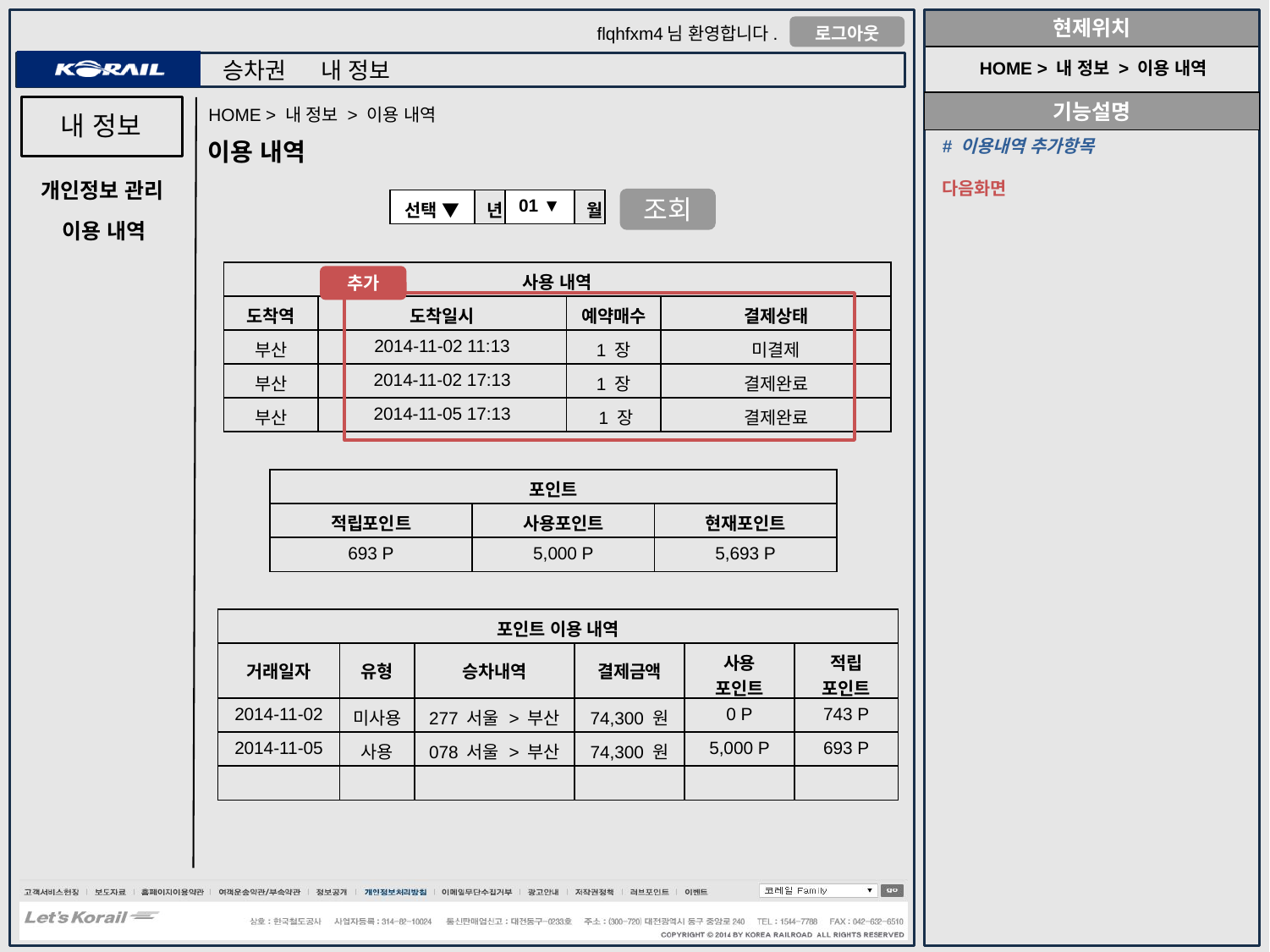

HOME > 내 정보 > 이용 내역
HOME > 내 정보 > 이용 내역
내 정보
# 이용내역 추가항목

다음화면
이용 내역
개인정보 관리
조회
| 선택 ▼ | 년 | 01 ▼ | 월 |
| --- | --- | --- | --- |
이용 내역
| 사용 내역 |  |  |  |
| --- | --- | --- | --- |
| 도착역 | 도착일시 | 예약매수 | 결제상태 |
| 부산 | 2014-11-02 11:13 | 1 장 | 미결제 |
| 부산 | 2014-11-02 17:13 | 1 장 | 결제완료 |
| 부산 | 2014-11-05 17:13 | 1 장 | 결제완료 |
추가

| 포인트 |  |  |
| --- | --- | --- |
| 적립포인트 | 사용포인트 | 현재포인트 |
| 693 P | 5,000 P | 5,693 P |
| 포인트 이용 내역 |  |  |  |  |  |
| --- | --- | --- | --- | --- | --- |
| 거래일자 | 유형 | 승차내역 | 결제금액 | 사용 포인트 | 적립 포인트 |
| 2014-11-02 | 미사용 | 277 서울 > 부산 | 74,300 원 | 0 P | 743 P |
| 2014-11-05 | 사용 | 078 서울 > 부산 | 74,300 원 | 5,000 P | 693 P |
|  |  |  |  |  |  |